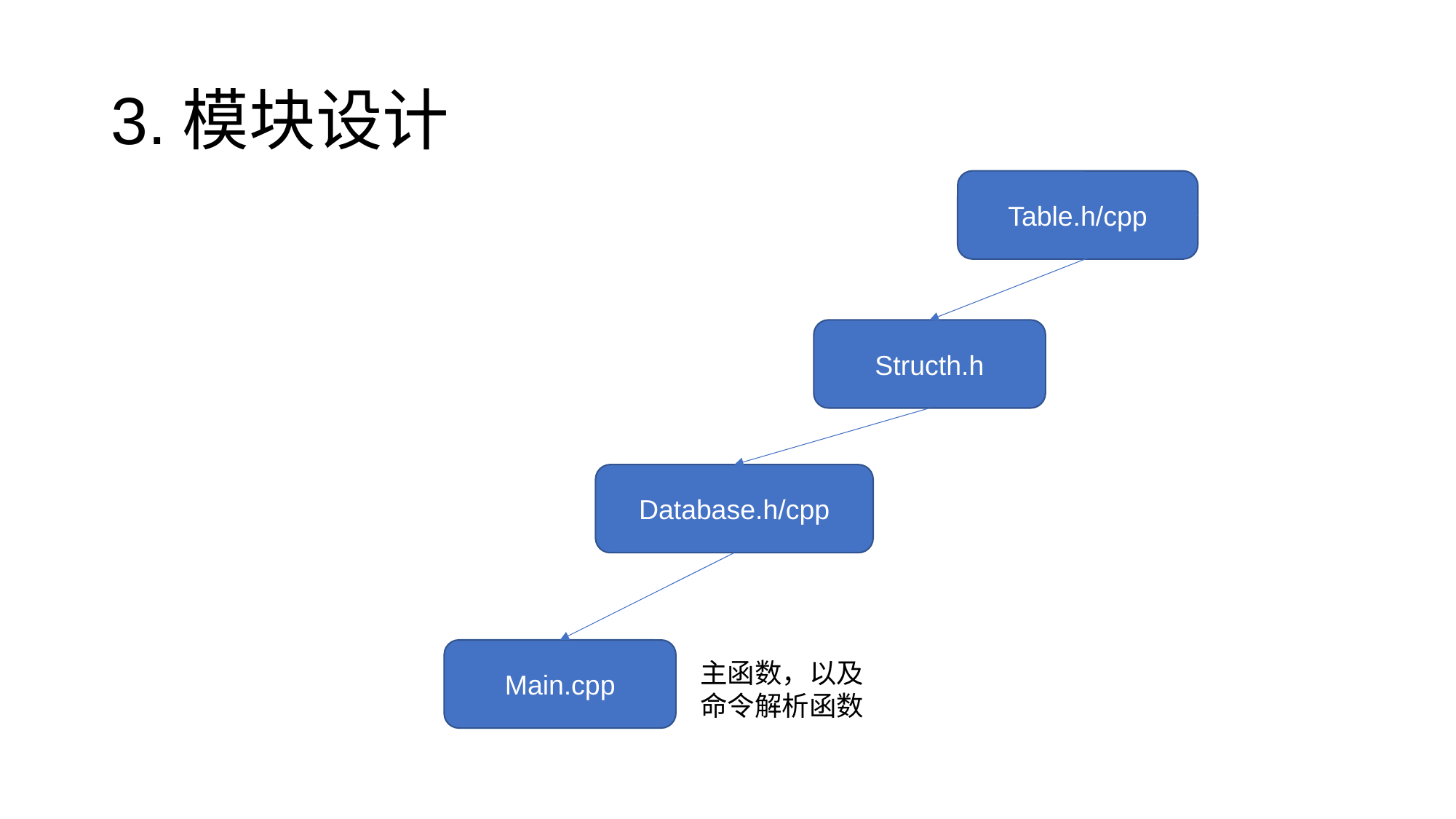

# 3.模块设计
Table.h/cpp
Structh.h
Database.h/cpp
Main.cpp
主函数，以及命令解析函数